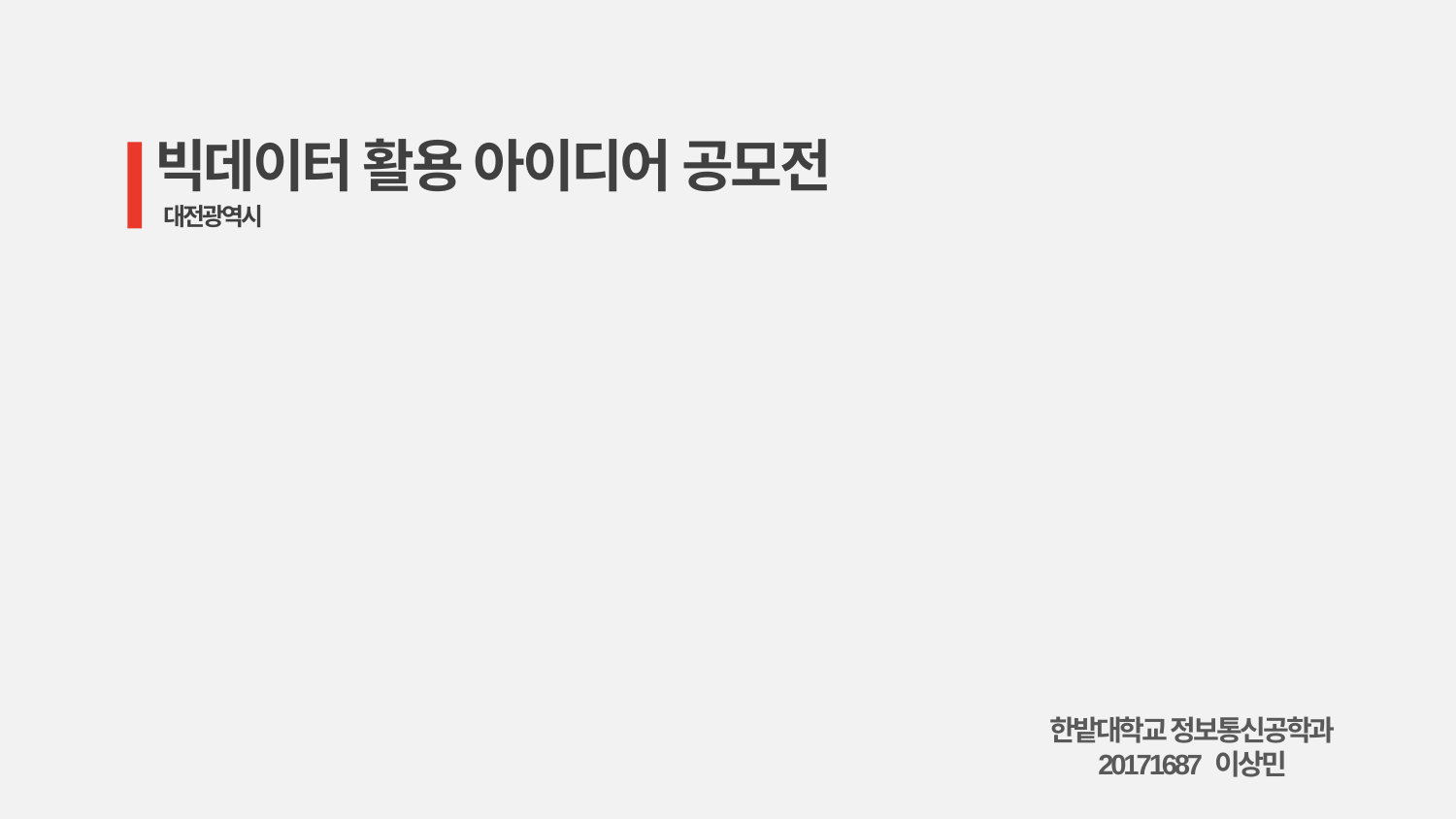

빅데이터 활용 아이디어 공모전

대전광역시
한밭대학교 정보통신공학과
20171687 이상민